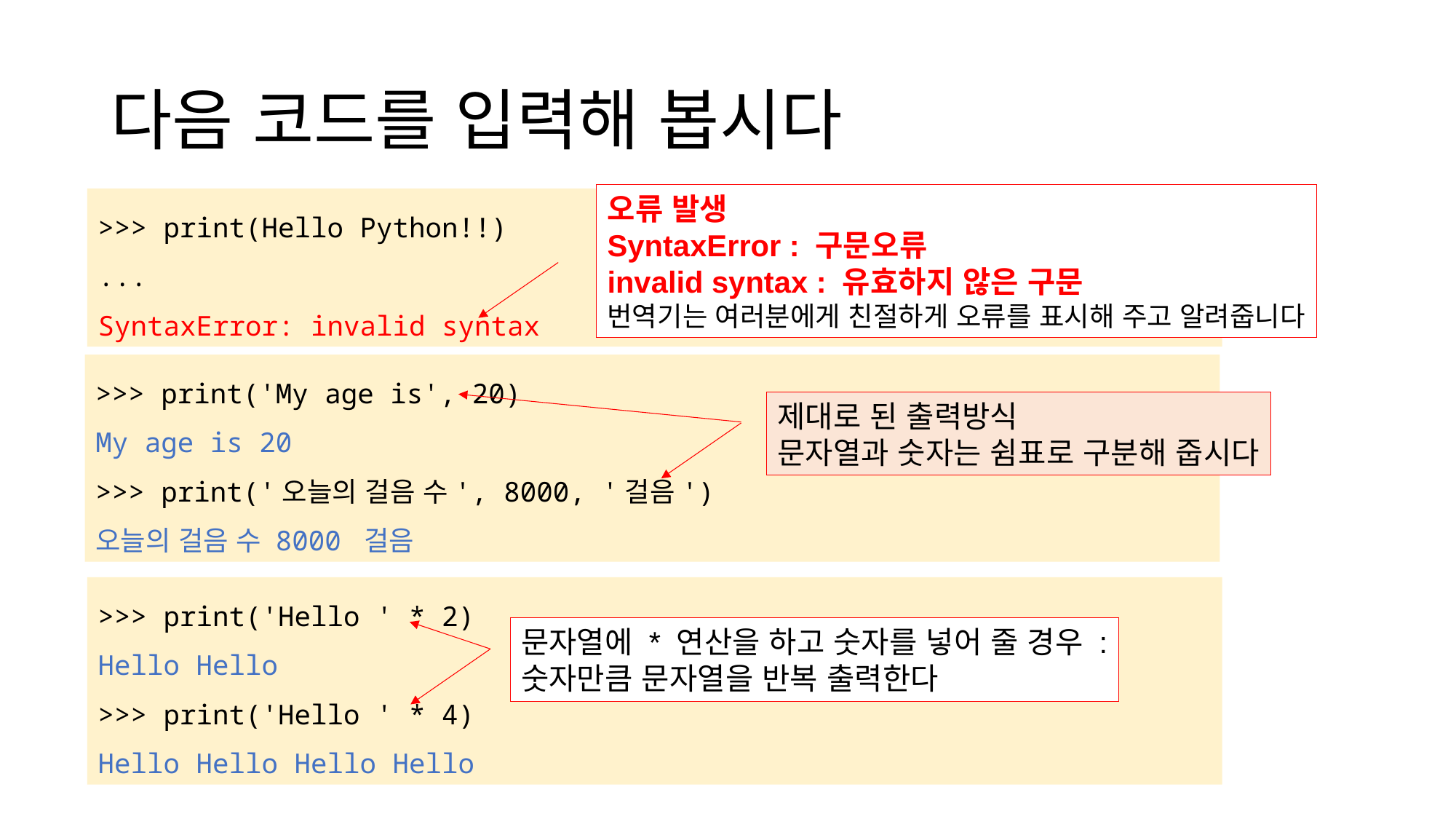

# 다음 코드를 입력해 봅시다
오류 발생
SyntaxError : 구문오류
invalid syntax : 유효하지 않은 구문
번역기는 여러분에게 친절하게 오류를 표시해 주고 알려줍니다
>>> print(Hello Python!!)
...
SyntaxError: invalid syntax
>>> print('My age is', 20)
My age is 20
>>> print('오늘의 걸음 수', 8000, '걸음')
오늘의 걸음 수 8000 걸음
제대로 된 출력방식
문자열과 숫자는 쉼표로 구분해 줍시다
>>> print('Hello ' * 2)
Hello Hello
>>> print('Hello ' * 4)
Hello Hello Hello Hello
문자열에 * 연산을 하고 숫자를 넣어 줄 경우 :
숫자만큼 문자열을 반복 출력한다